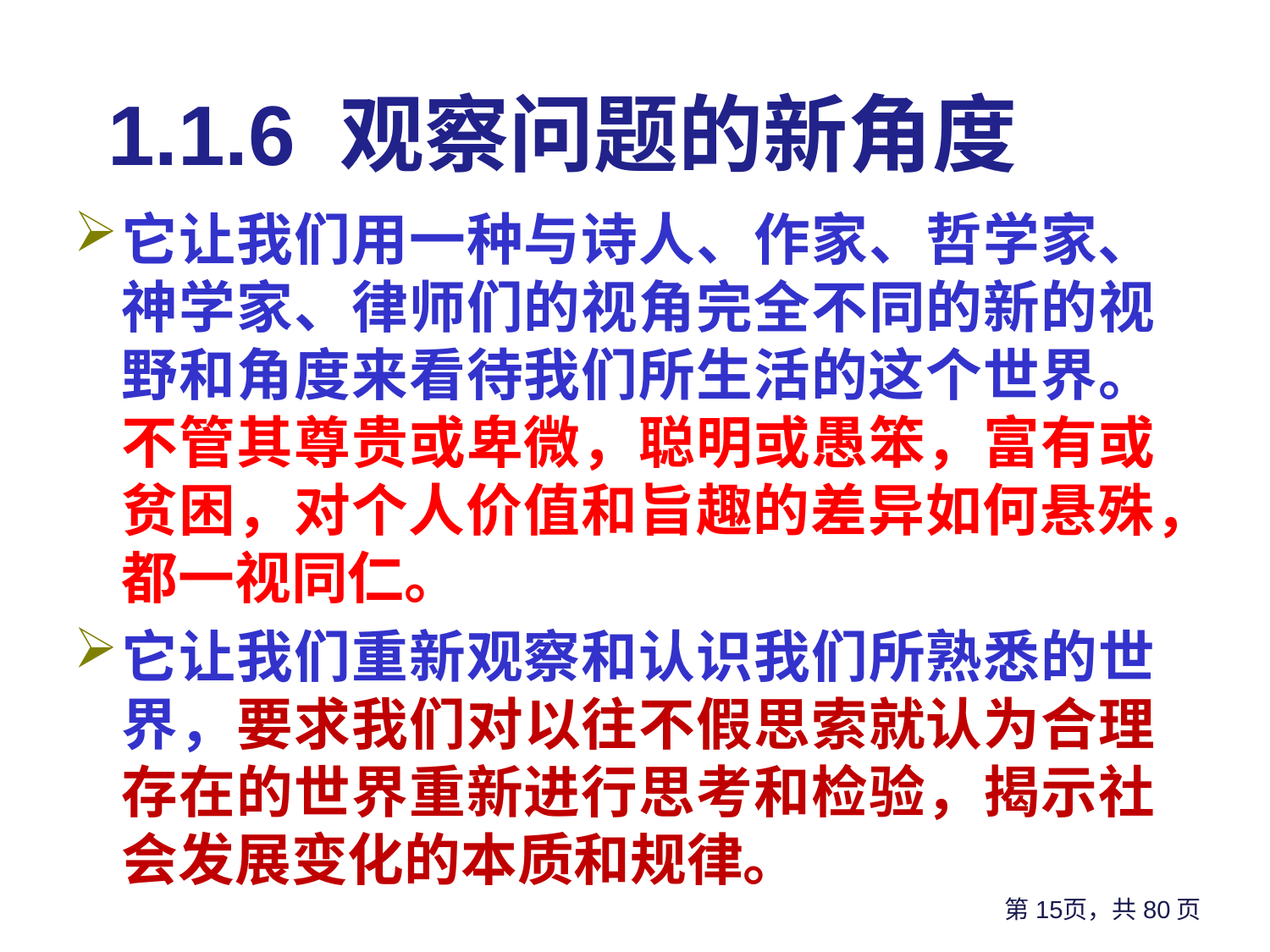

# 1.1.6 观察问题的新角度
它让我们用一种与诗人、作家、哲学家、神学家、律师们的视角完全不同的新的视野和角度来看待我们所生活的这个世界。不管其尊贵或卑微，聪明或愚笨，富有或贫困，对个人价值和旨趣的差异如何悬殊，都一视同仁。
它让我们重新观察和认识我们所熟悉的世界，要求我们对以往不假思索就认为合理存在的世界重新进行思考和检验，揭示社会发展变化的本质和规律。
第15页，共80页